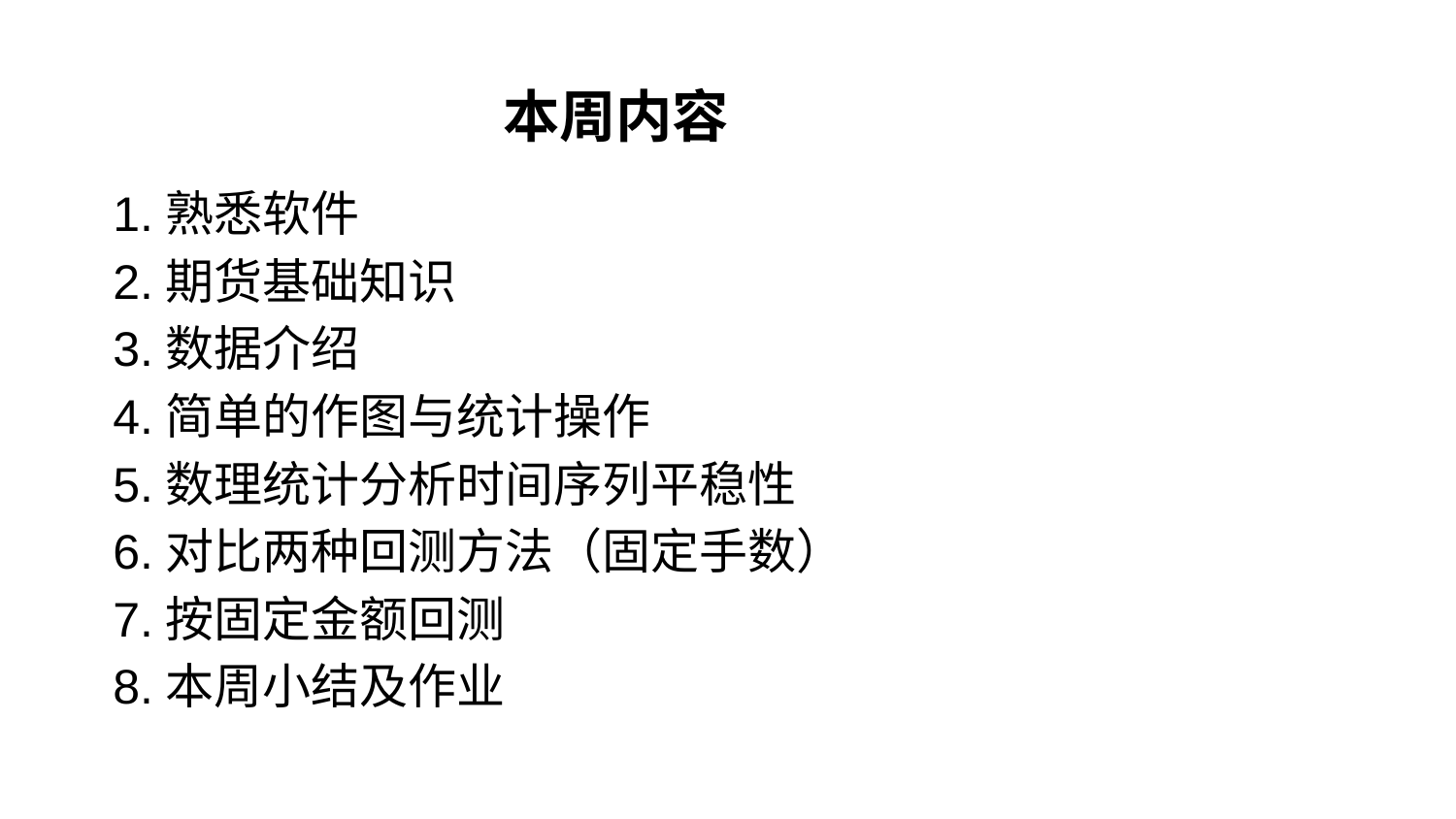

本周内容
1.熟悉软件
2.期货基础知识
3.数据介绍
4.简单的作图与统计操作
5.数理统计分析时间序列平稳性
6.对比两种回测方法（固定手数）
7.按固定金额回测
8.本周小结及作业